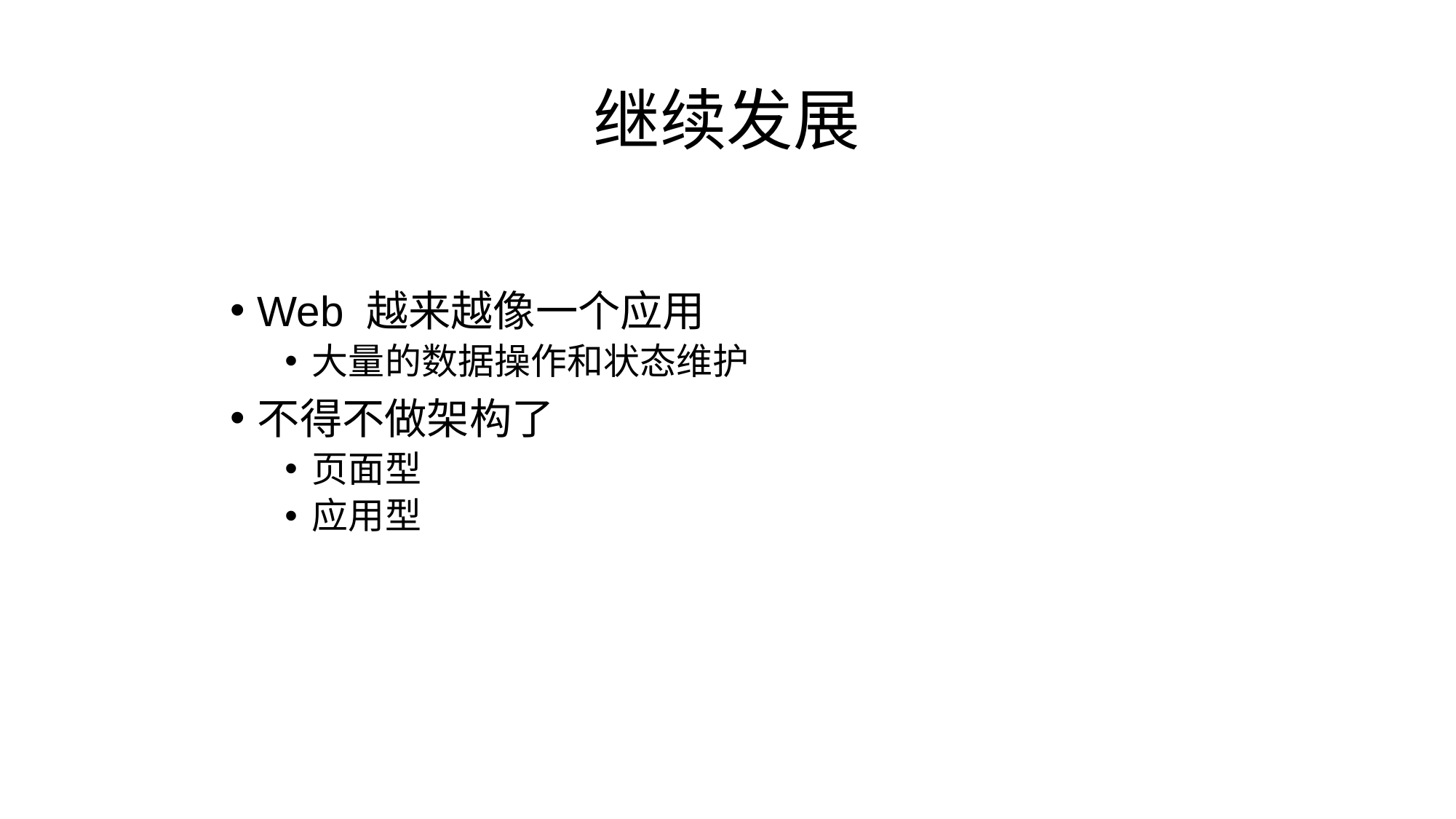

# 继续发展

Web 越来越像一个应用
大量的数据操作和状态维护
不得不做架构了
页面型
应用型